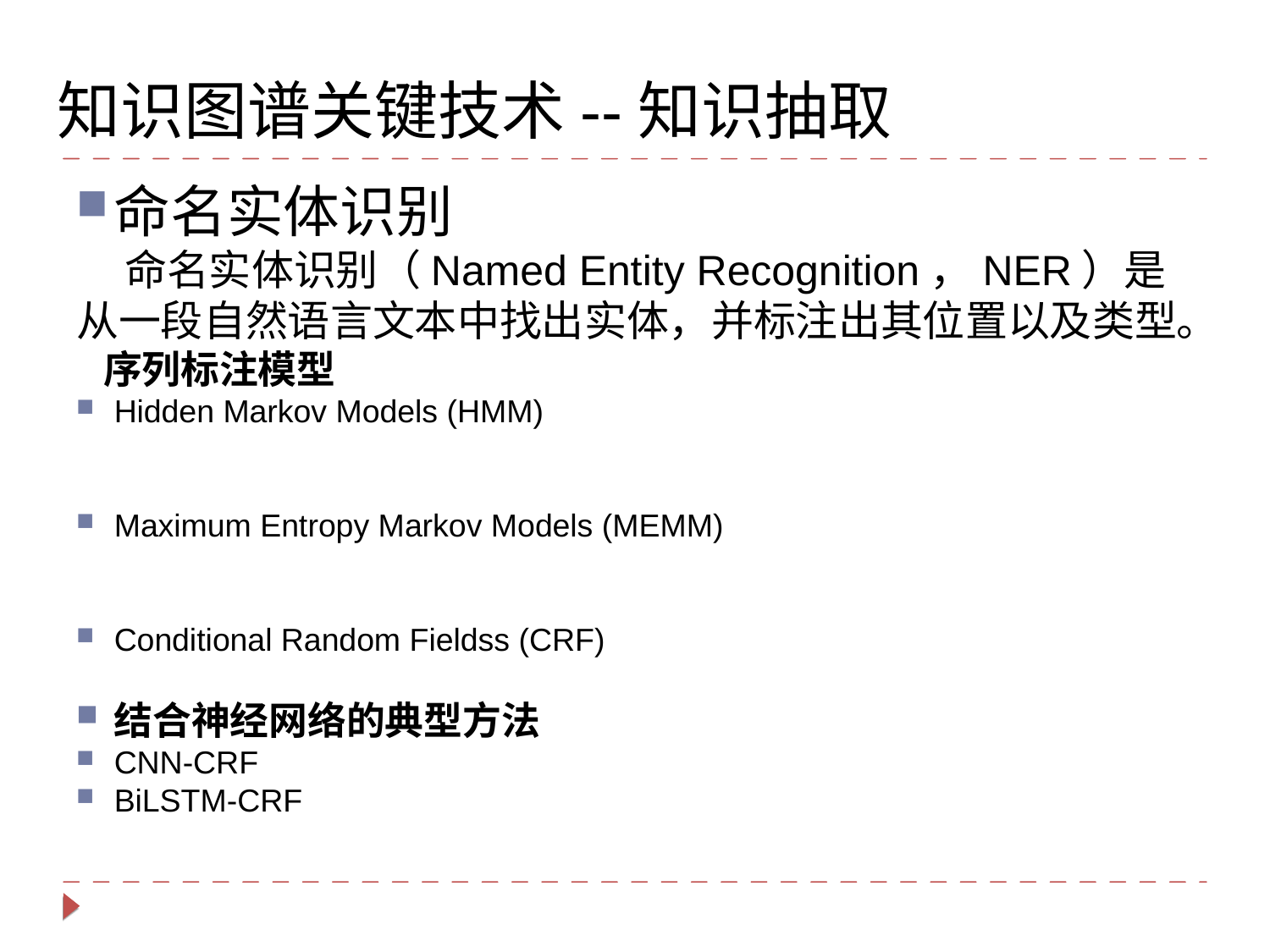

知识图谱关键技术--知识抽取
命名实体识别
    命名实体识别（Named Entity Recognition，NER）是从一段自然语言文本中找出实体，并标注出其位置以及类型。
  序列标注模型
Hidden Markov Models (HMM)

Maximum Entropy Markov Models (MEMM)

Conditional Random Fieldss (CRF)

结合神经网络的典型方法
CNN-CRF
BiLSTM-CRF